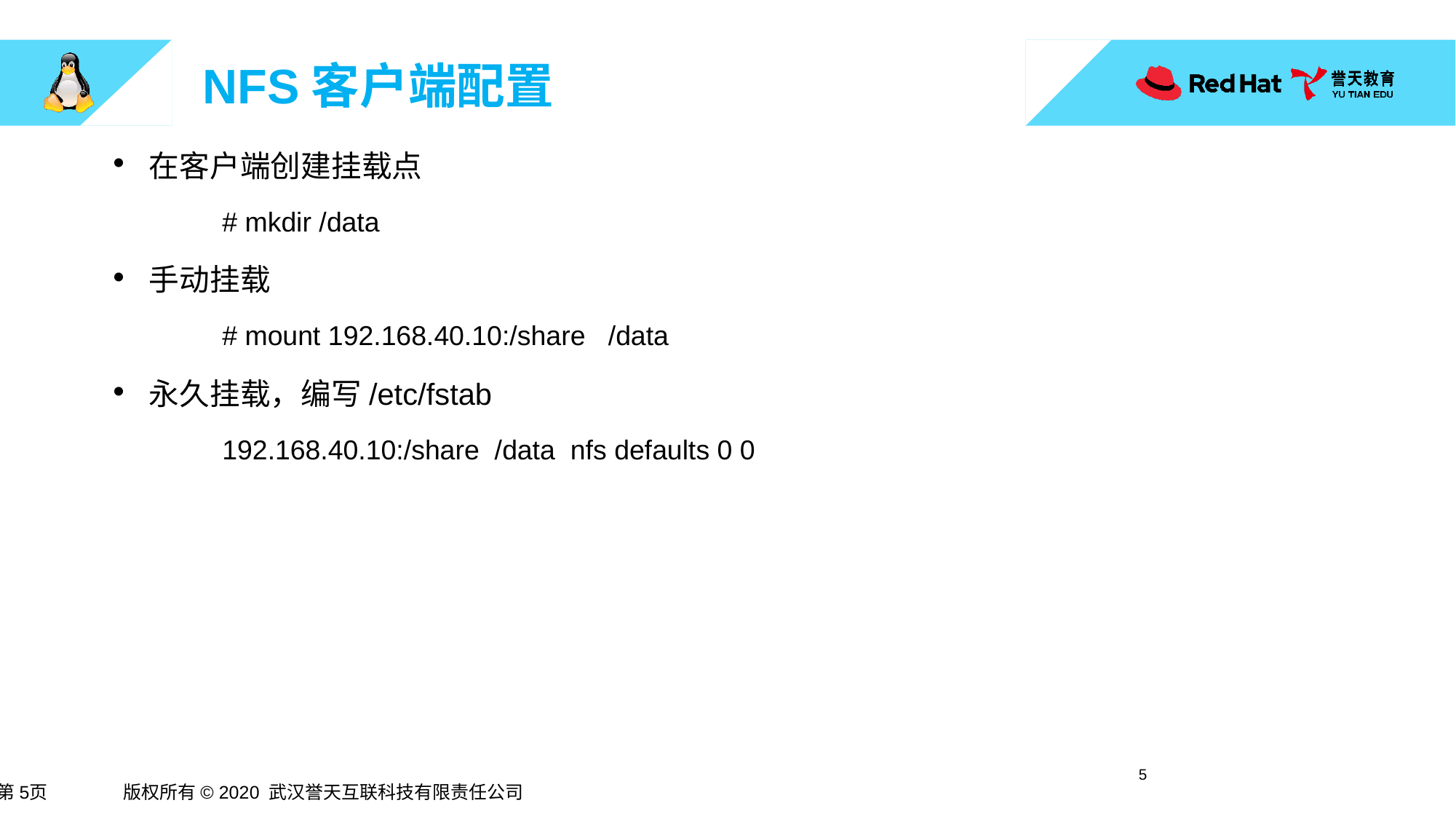

# NFS客户端配置
在客户端创建挂载点
	# mkdir /data
手动挂载
	# mount 192.168.40.10:/share   /data
永久挂载，编写/etc/fstab
	192.168.40.10:/share  /data  nfs defaults 0 0
5